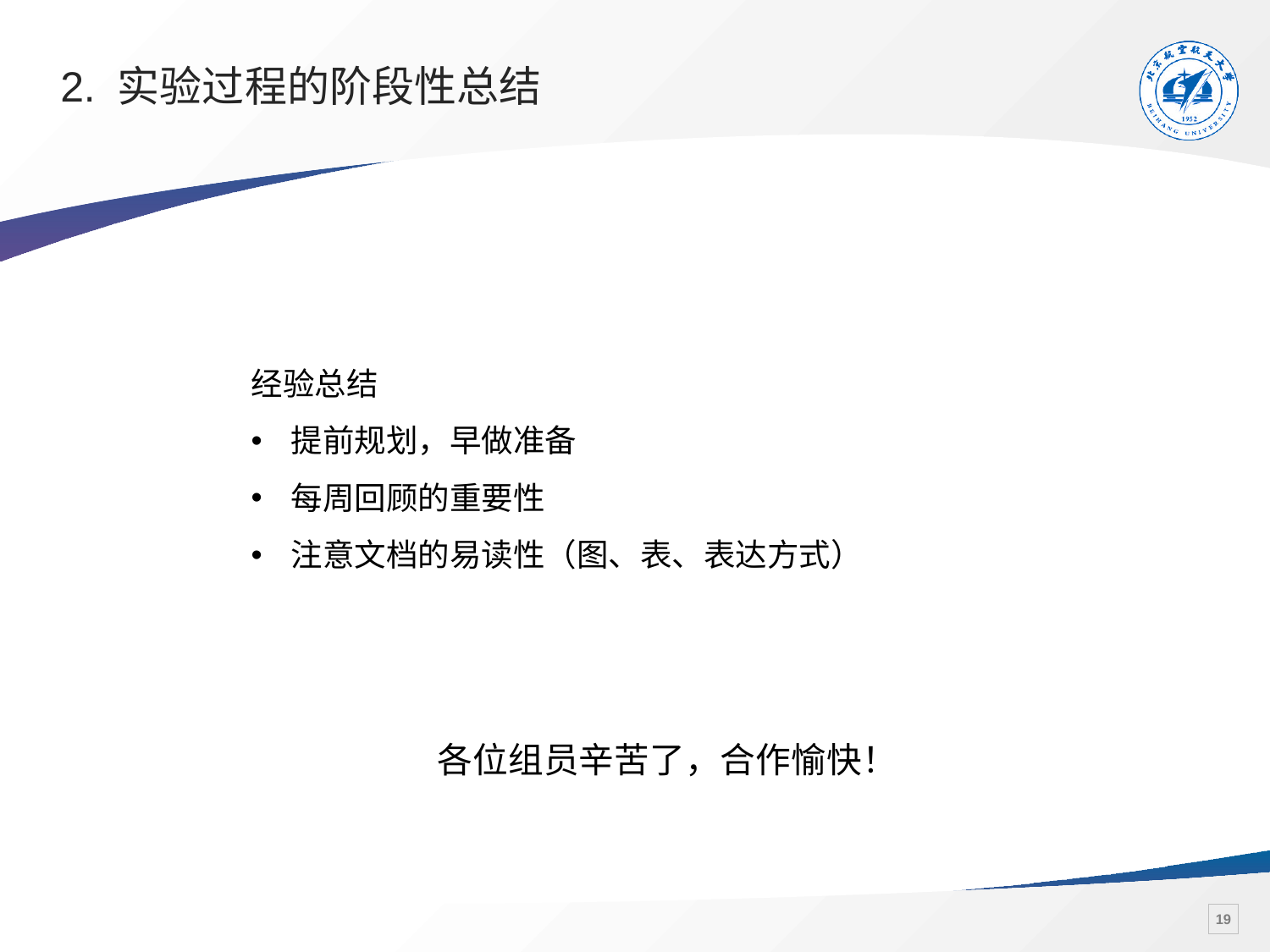

# 2. 实验过程的阶段性总结

经验总结
提前规划，早做准备
每周回顾的重要性
注意文档的易读性（图、表、表达方式）
各位组员辛苦了，合作愉快！